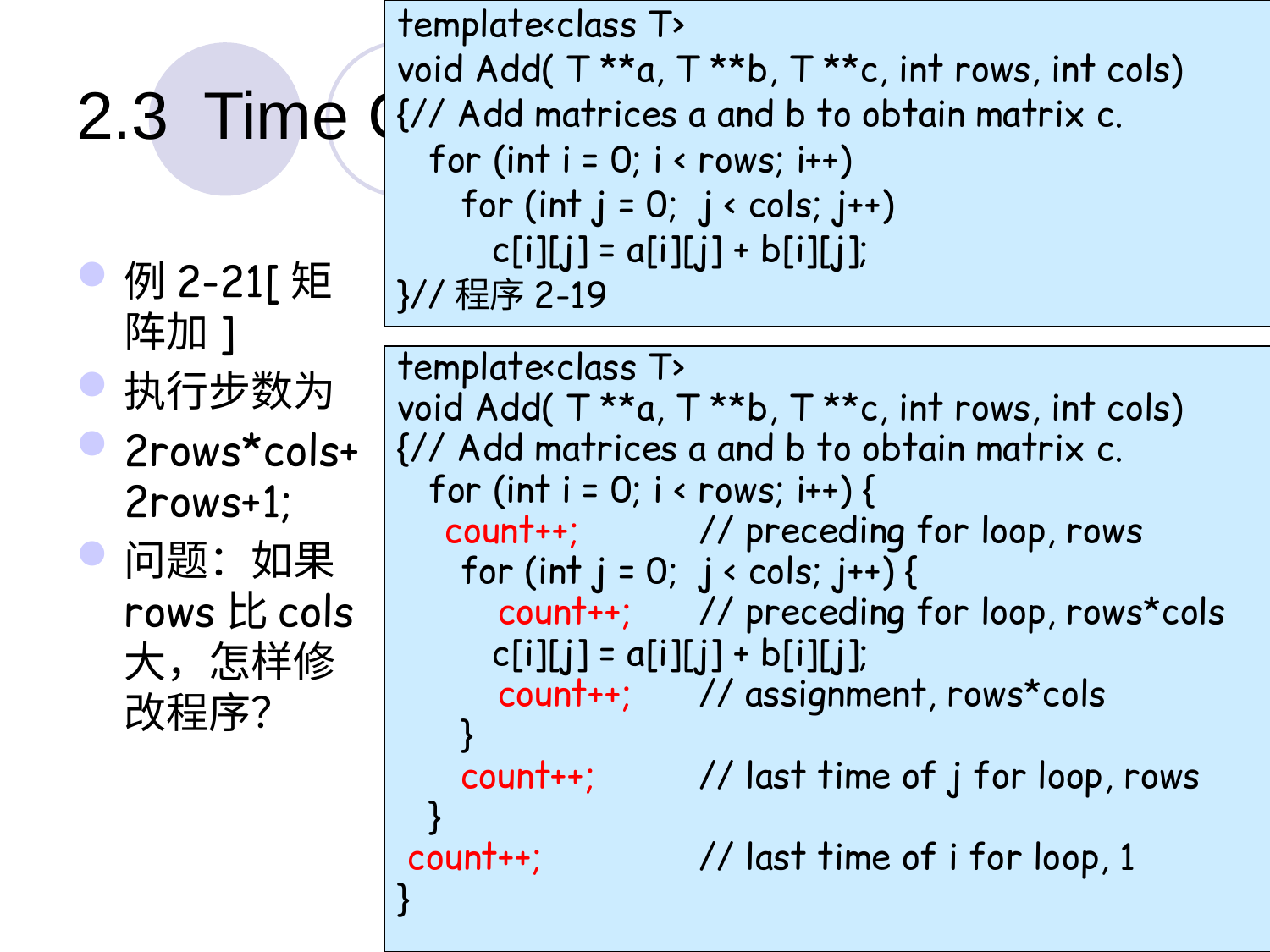

template<class T>
void Add( T **a, T **b, T **c, int rows, int cols)
{// Add matrices a and b to obtain matrix c.
   for (int i = 0; i < rows; i++)
      for (int j = 0;  j < cols; j++)
         c[i][j] = a[i][j] + b[i][j];
}//程序2-19
# 2.3	Time Complexity
例2-21[矩阵加]
执行步数为
2rows*cols+2rows+1;
问题：如果rows比cols大，怎样修改程序？
template<class T>
void Add( T **a, T **b, T **c, int rows, int cols)
{// Add matrices a and b to obtain matrix c.
   for (int i = 0; i < rows; i++) {
 	count++; 	// preceding for loop, rows
      for (int j = 0;  j < cols; j++) {
 	     count++; 	// preceding for loop, rows*cols
         c[i][j] = a[i][j] + b[i][j];
	     count++; 	// assignment, rows*cols
      }
      count++; 	// last time of j for loop, rows
   }
 count++; 		// last time of i for loop, 1
}

46